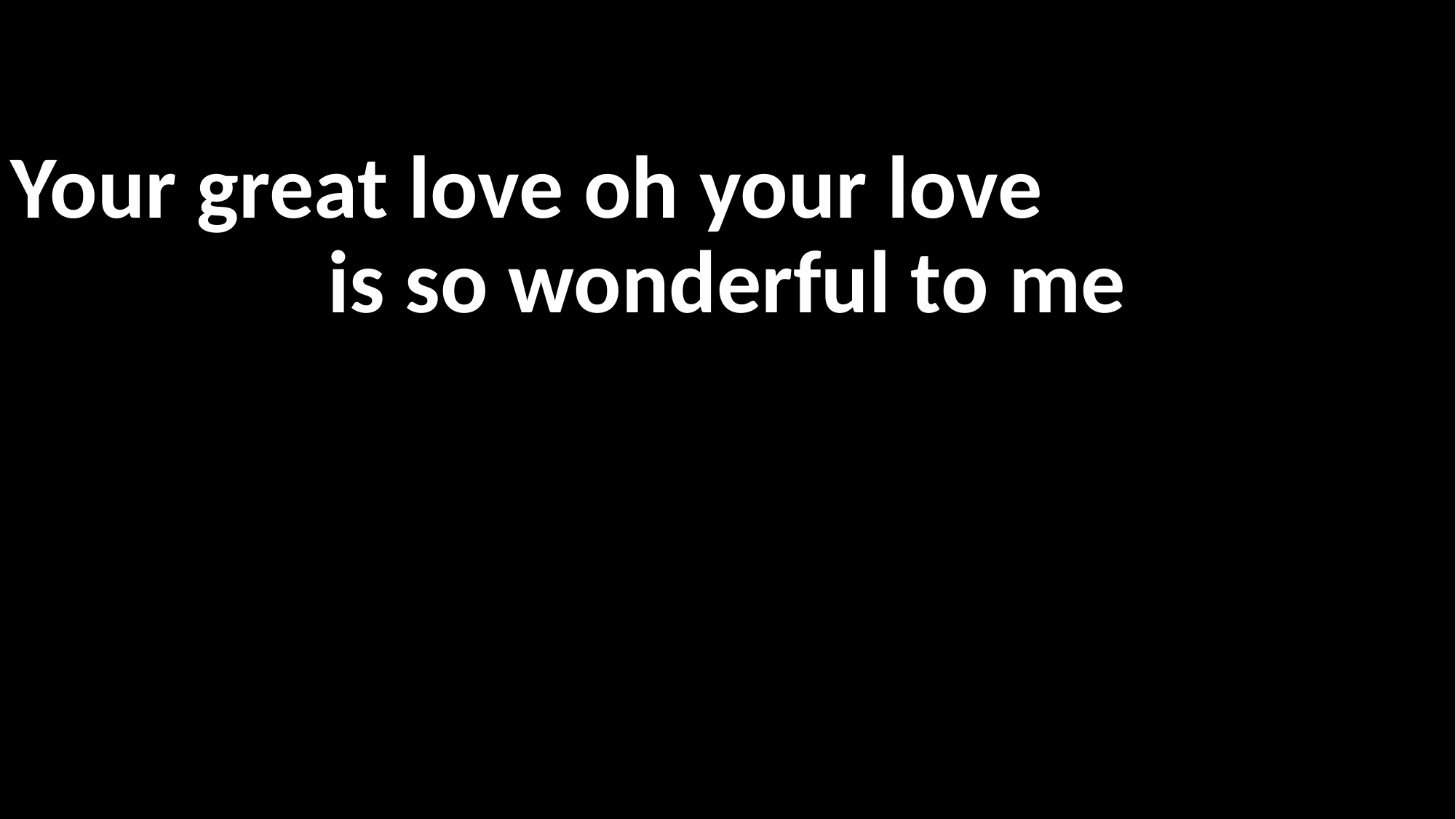

Your great love oh your love
is so wonderful to me
그 사랑 얼마나
크고 놀라운지를